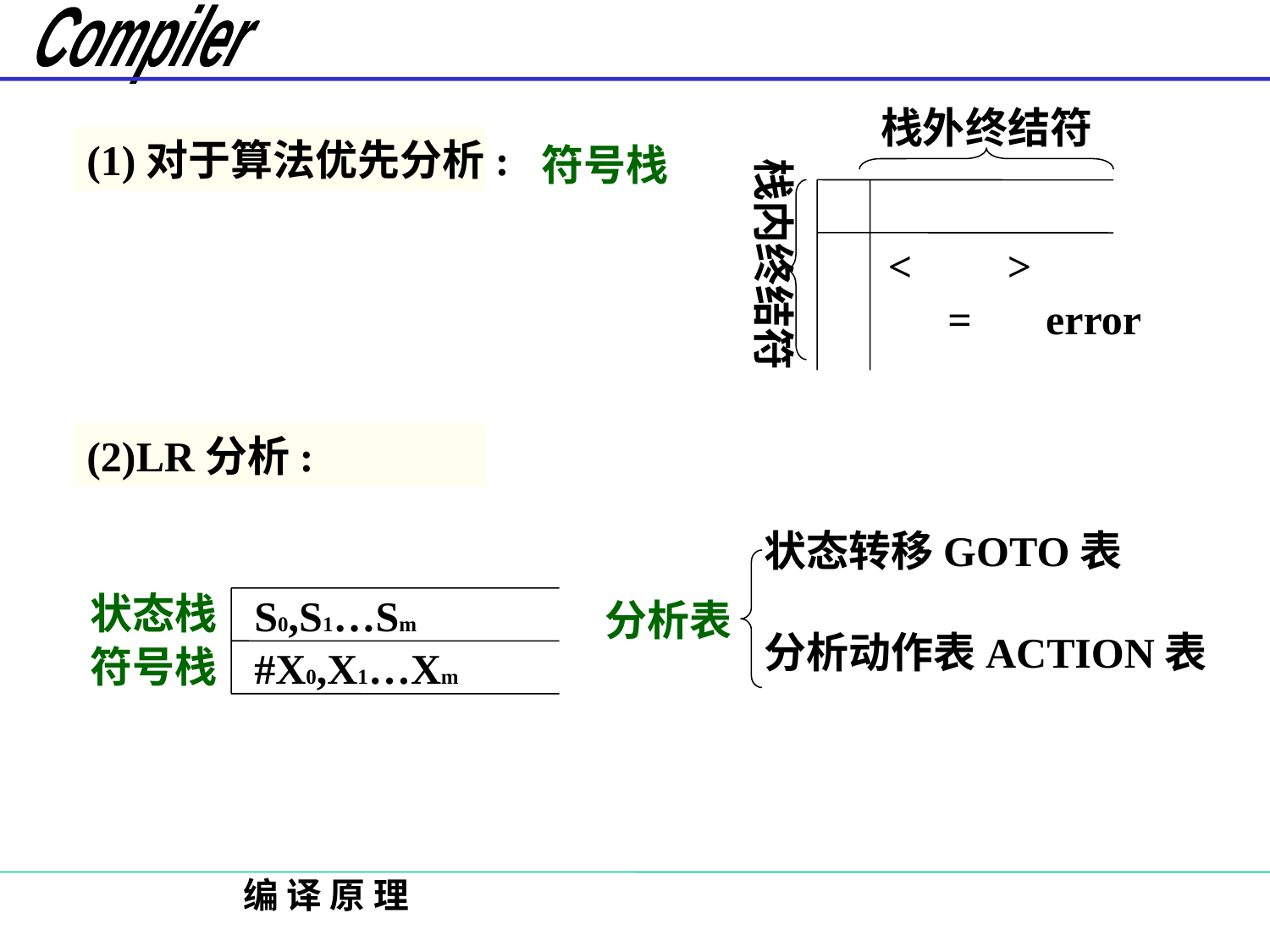

栈外终结符
(1)对于算法优先分析:
符号栈
栈内终结符

<         >
=       error
(2)LR分析:
状态转移GOTO表

分析表
分析动作表ACTION表

状态栈

S0,S1…Sm

#X0,X1…Xm

符号栈